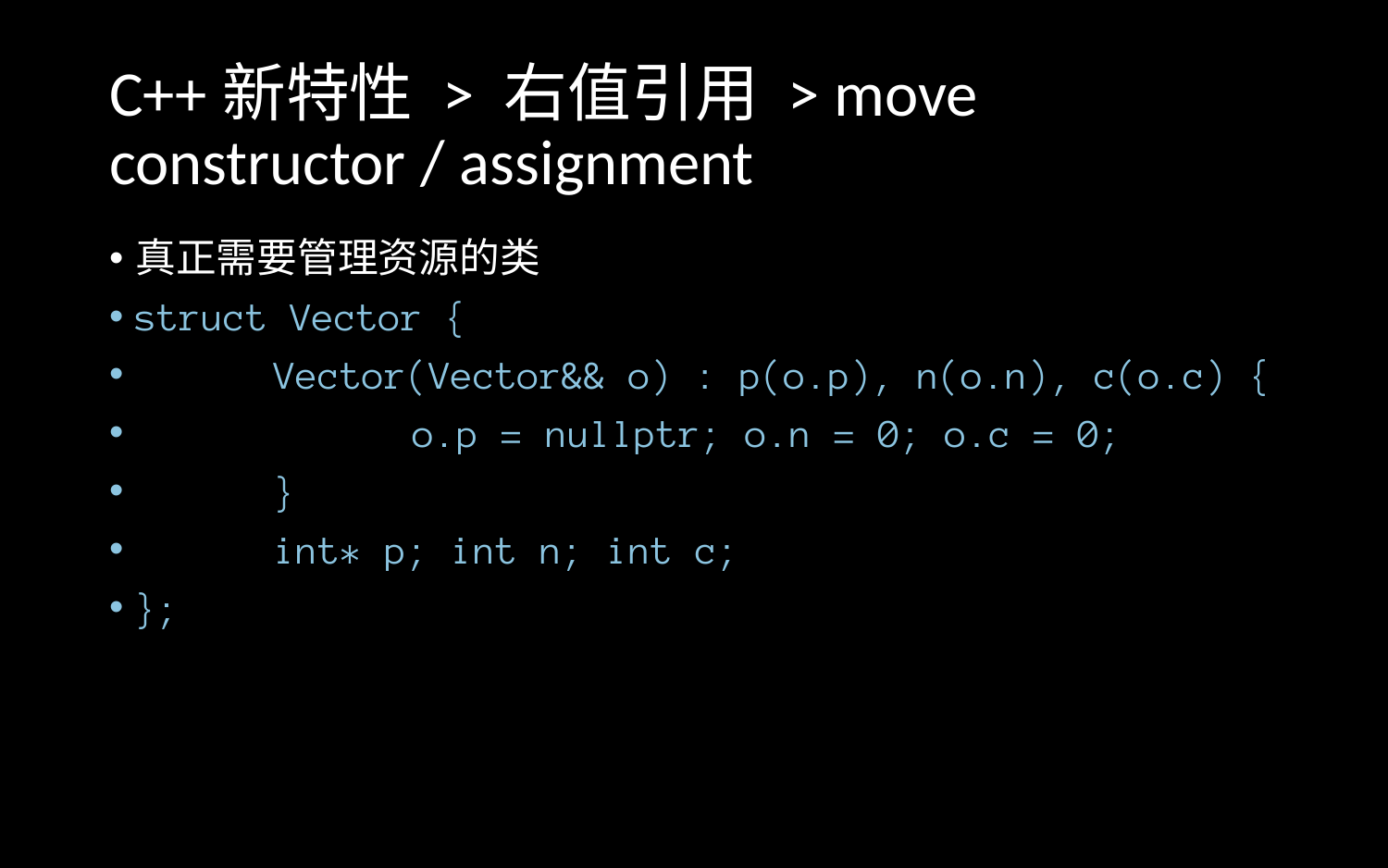

# C++新特性 > 右值引用 > move constructor / assignment
真正需要管理资源的类
struct Vector {
	Vector(Vector&& o) : p(o.p), n(o.n), c(o.c) {
		o.p = nullptr; o.n = 0; o.c = 0;
	}
	int* p; int n; int c;
};